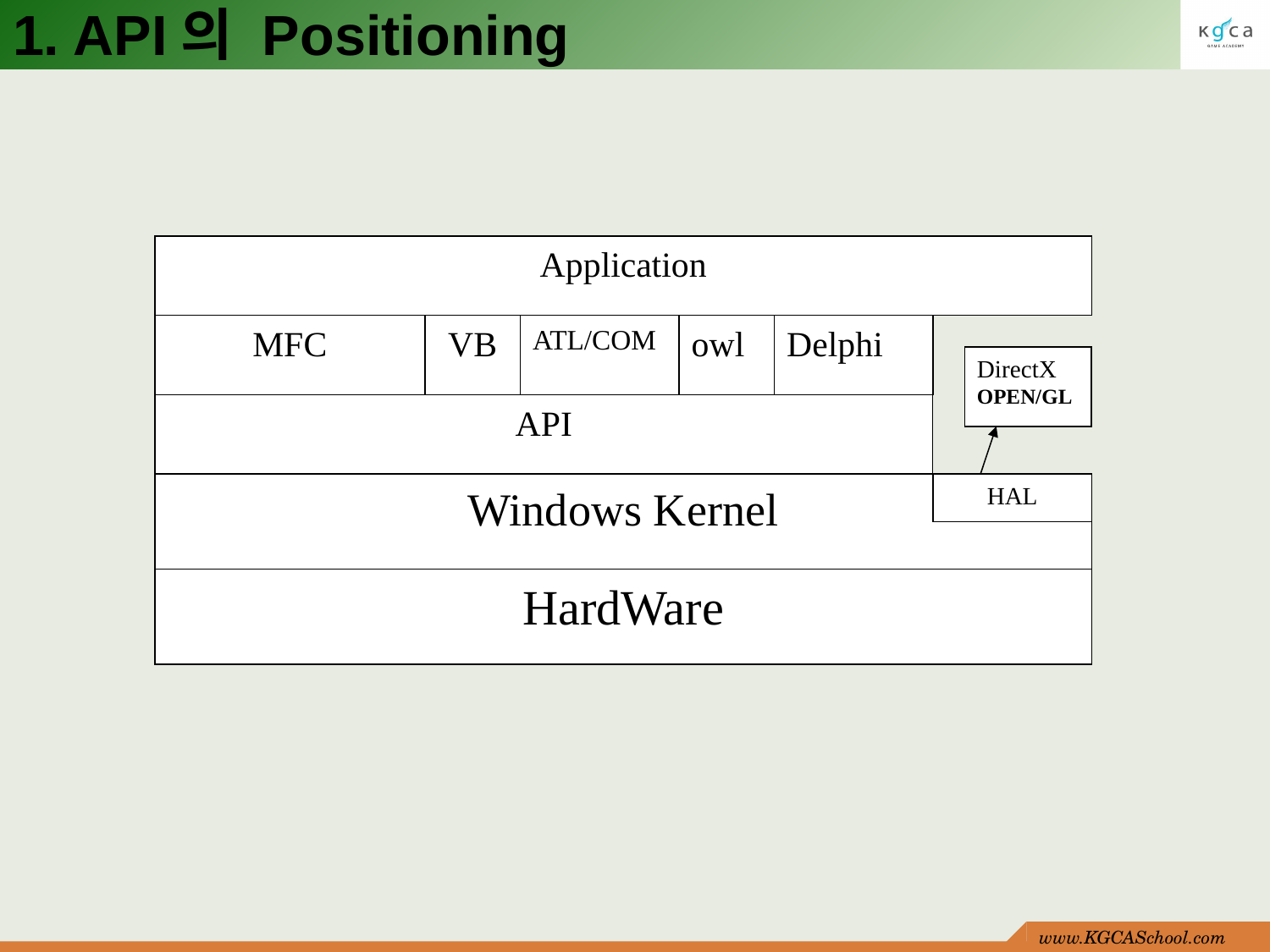

# 1. API의 Positioning
Application
MFC
VB
ATL/COM
owl
Delphi
DirectX
OPEN/GL
API

Windows Kernel
HAL
HardWare